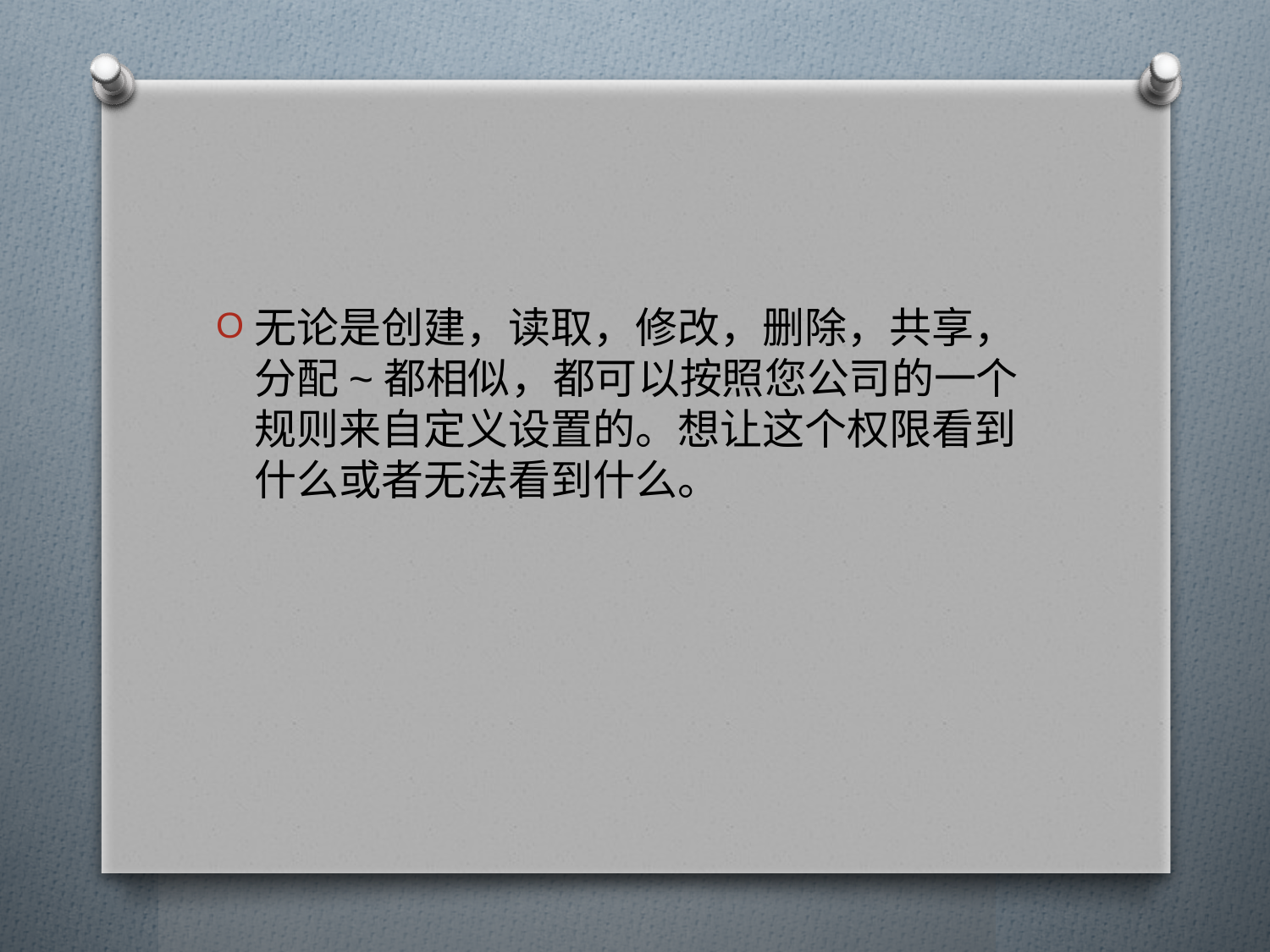

无论是创建，读取，修改，删除，共享，分配~都相似，都可以按照您公司的一个规则来自定义设置的。想让这个权限看到什么或者无法看到什么。